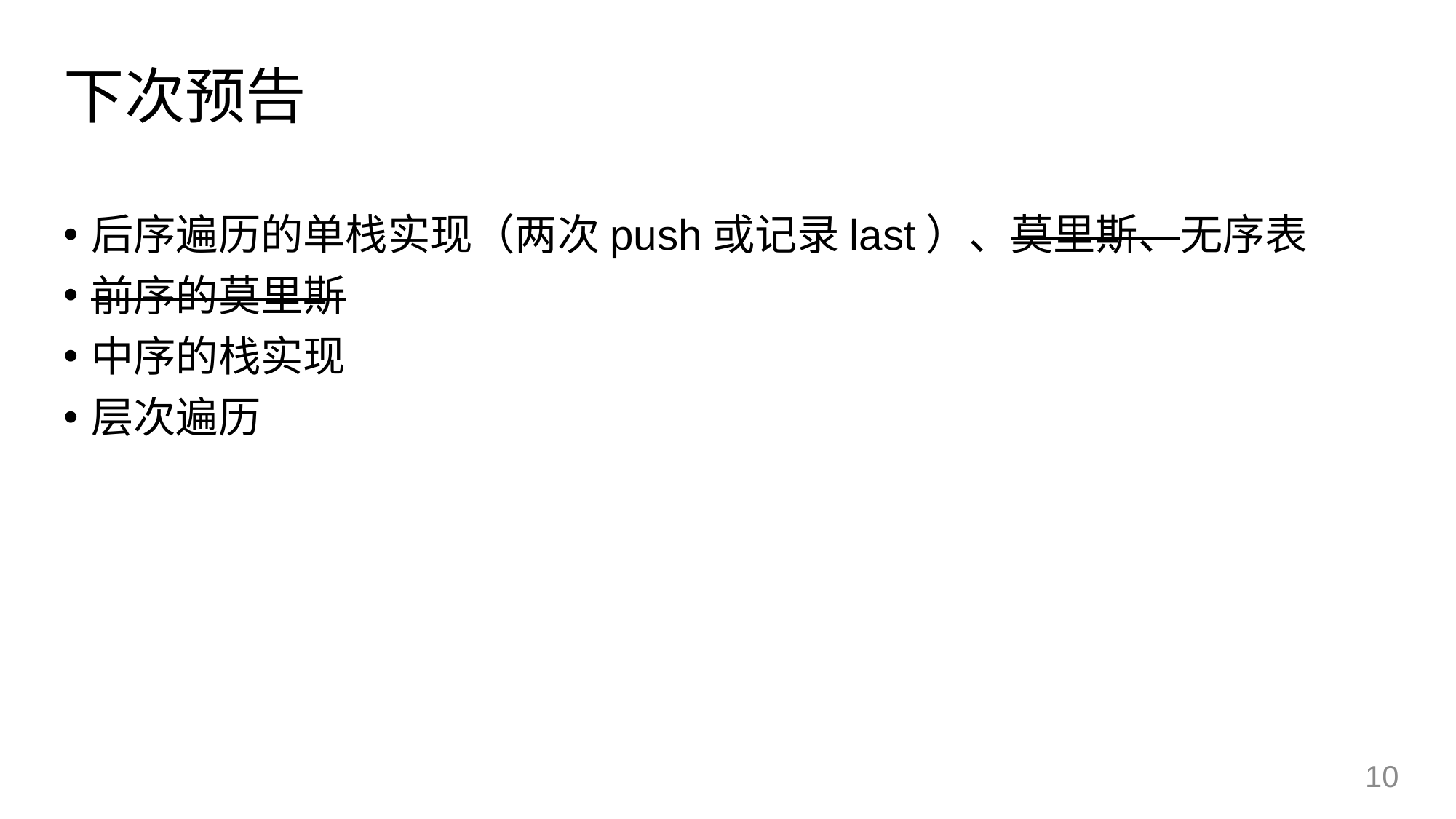

# 下次预告
后序遍历的单栈实现（两次push或记录last）、莫里斯、无序表
前序的莫里斯
中序的栈实现
层次遍历
10